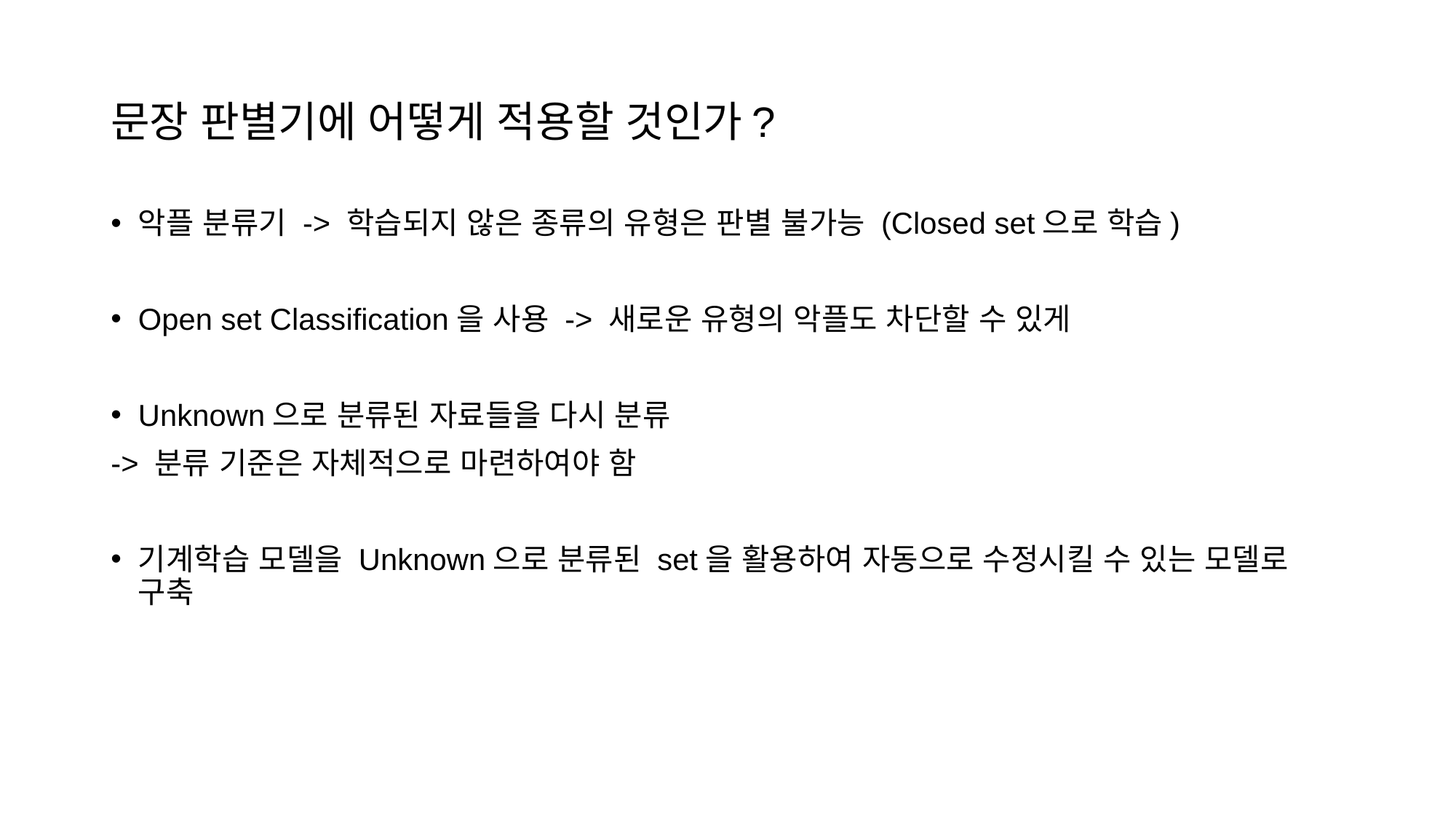

# 문장 판별기에 어떻게 적용할 것인가?
악플 분류기 -> 학습되지 않은 종류의 유형은 판별 불가능 (Closed set으로 학습)

Open set Classification을 사용 -> 새로운 유형의 악플도 차단할 수 있게

Unknown으로 분류된 자료들을 다시 분류
-> 분류 기준은 자체적으로 마련하여야 함

기계학습 모델을 Unknown으로 분류된 set을 활용하여 자동으로 수정시킬 수 있는 모델로 구축